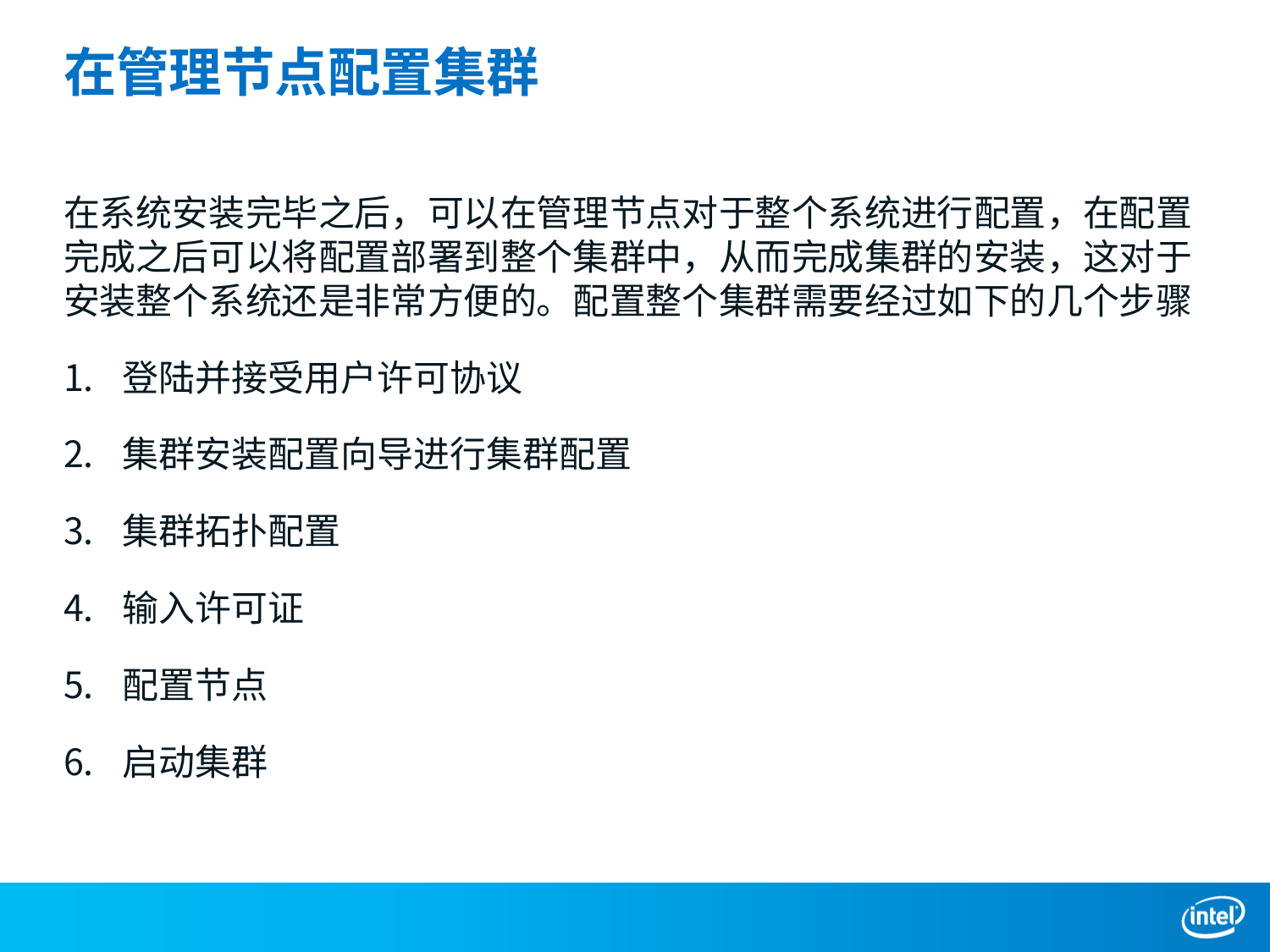

# 在管理节点配置集群
在系统安装完毕之后，可以在管理节点对于整个系统进行配置，在配置完成之后可以将配置部署到整个集群中，从而完成集群的安装，这对于安装整个系统还是非常方便的。配置整个集群需要经过如下的几个步骤
登陆并接受用户许可协议
集群安装配置向导进行集群配置
集群拓扑配置
输入许可证
配置节点
启动集群